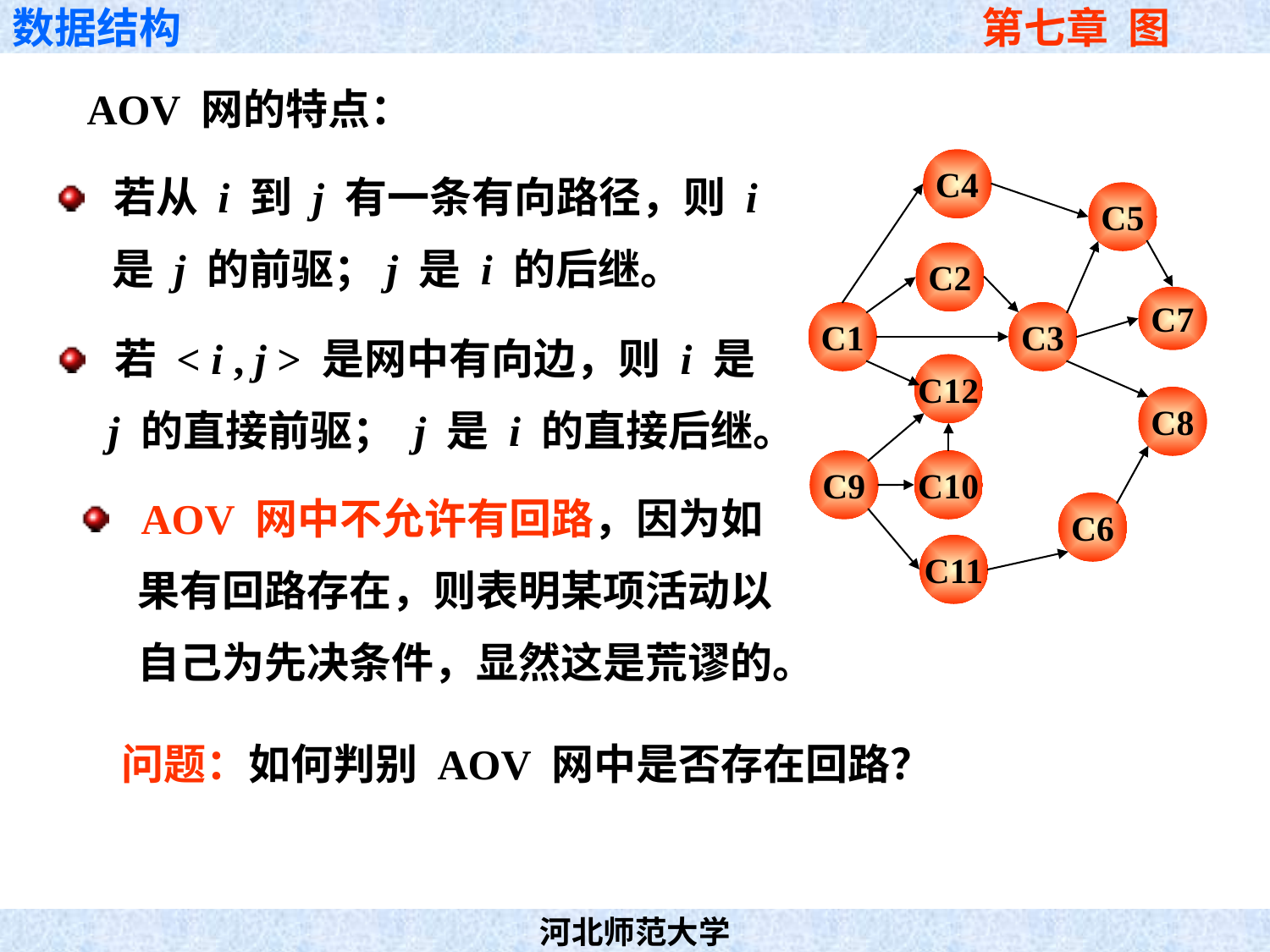

AOV 网的特点：
C4
  若从 i 到 j 有一条有向路径，则 i
     是 j 的前驱；j 是 i 的后继。
C5
C2
C7
C1
C3
  若 < i , j > 是网中有向边，则 i 是
     j 的直接前驱； j 是 i 的直接后继。
C12
C8
C10
C9
   AOV 网中不允许有回路，因为如
     果有回路存在，则表明某项活动以
     自己为先决条件，显然这是荒谬的。
C6
C11
问题：如何判别 AOV 网中是否存在回路？